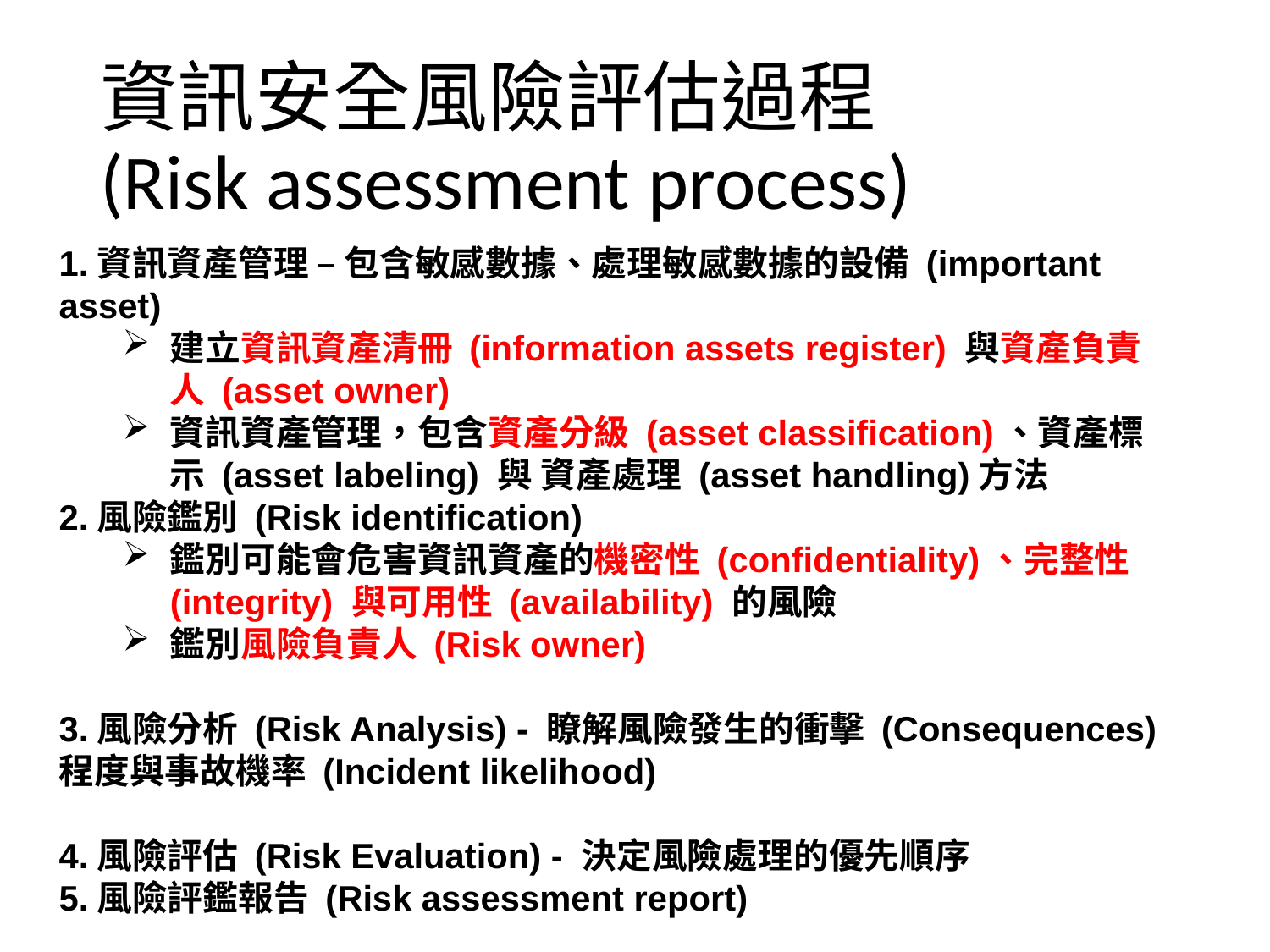

# 資訊安全風險評估過程 (Risk assessment process)
1.資訊資產管理 – 包含敏感數據、處理敏感數據的設備 (important asset)
建立資訊資產清冊 (information assets register) 與資產負責人 (asset owner)
資訊資產管理，包含資產分級 (asset classification)、資產標示 (asset labeling) 與 資產處理 (asset handling)方法
2.風險鑑別 (Risk identification)
鑑別可能會危害資訊資產的機密性 (confidentiality)、完整性 (integrity) 與可用性 (availability) 的風險
鑑別風險負責人 (Risk owner)

3.風險分析 (Risk Analysis) - 瞭解風險發生的衝擊 (Consequences) 程度與事故機率 (Incident likelihood)

4.風險評估 (Risk Evaluation) - 決定風險處理的優先順序
5.風險評鑑報告 (Risk assessment report)